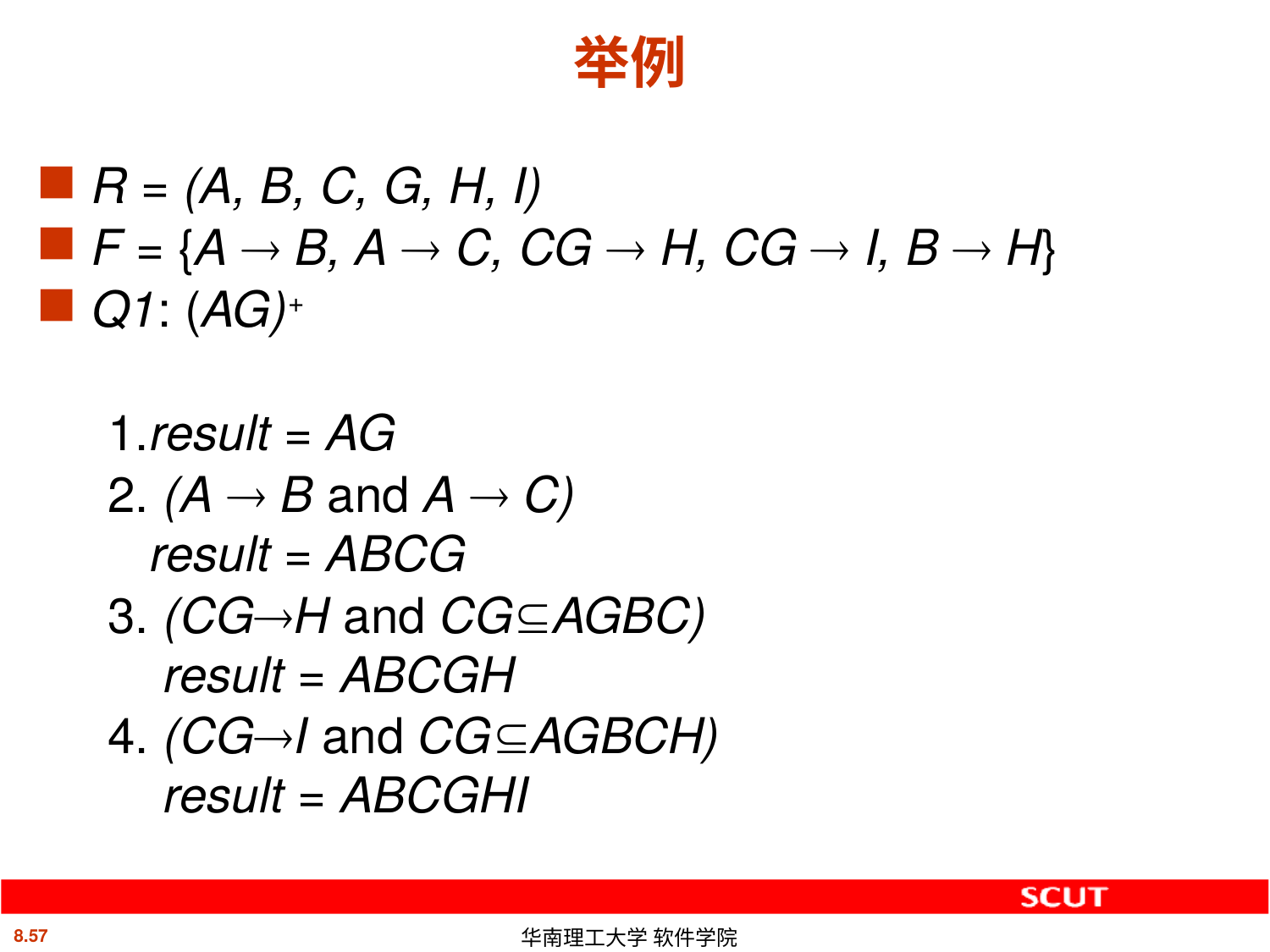

# 举例
R = (A, B, C, G, H, I)
F = {A → B, A → C, CG → H, CG → I, B → H}
Q1: (AG)+

1.	result = AG
2.	 (A → B and A → C)
result = ABCG
3.	 (CG→H and CG⊆AGBC)
 result = ABCGH
4.	 (CG→I and CG⊆AGBCH)
 result = ABCGHI